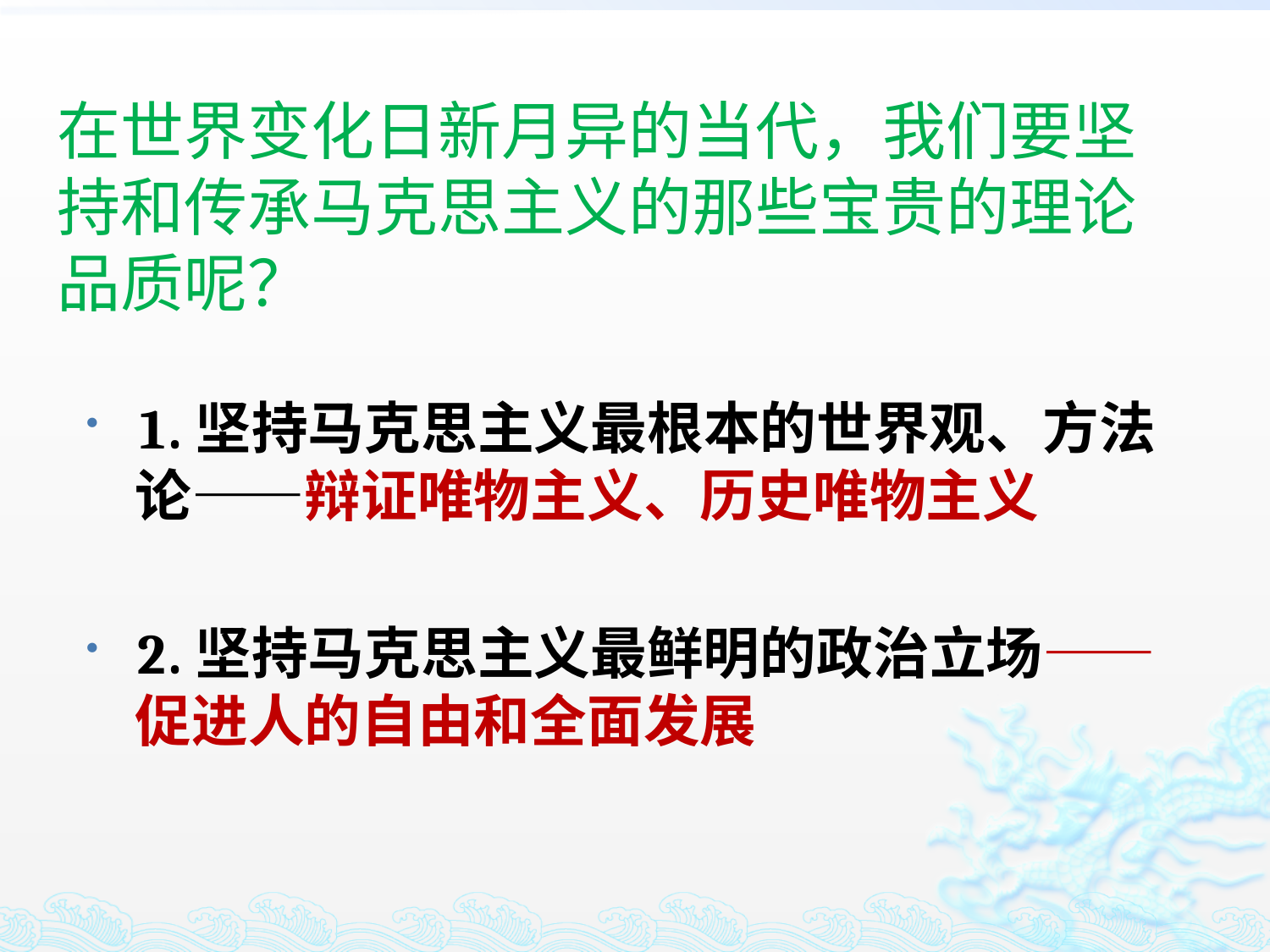

# 在世界变化日新月异的当代，我们要坚持和传承马克思主义的那些宝贵的理论品质呢？
1.坚持马克思主义最根本的世界观、方法论——辩证唯物主义、历史唯物主义

2.坚持马克思主义最鲜明的政治立场——促进人的自由和全面发展